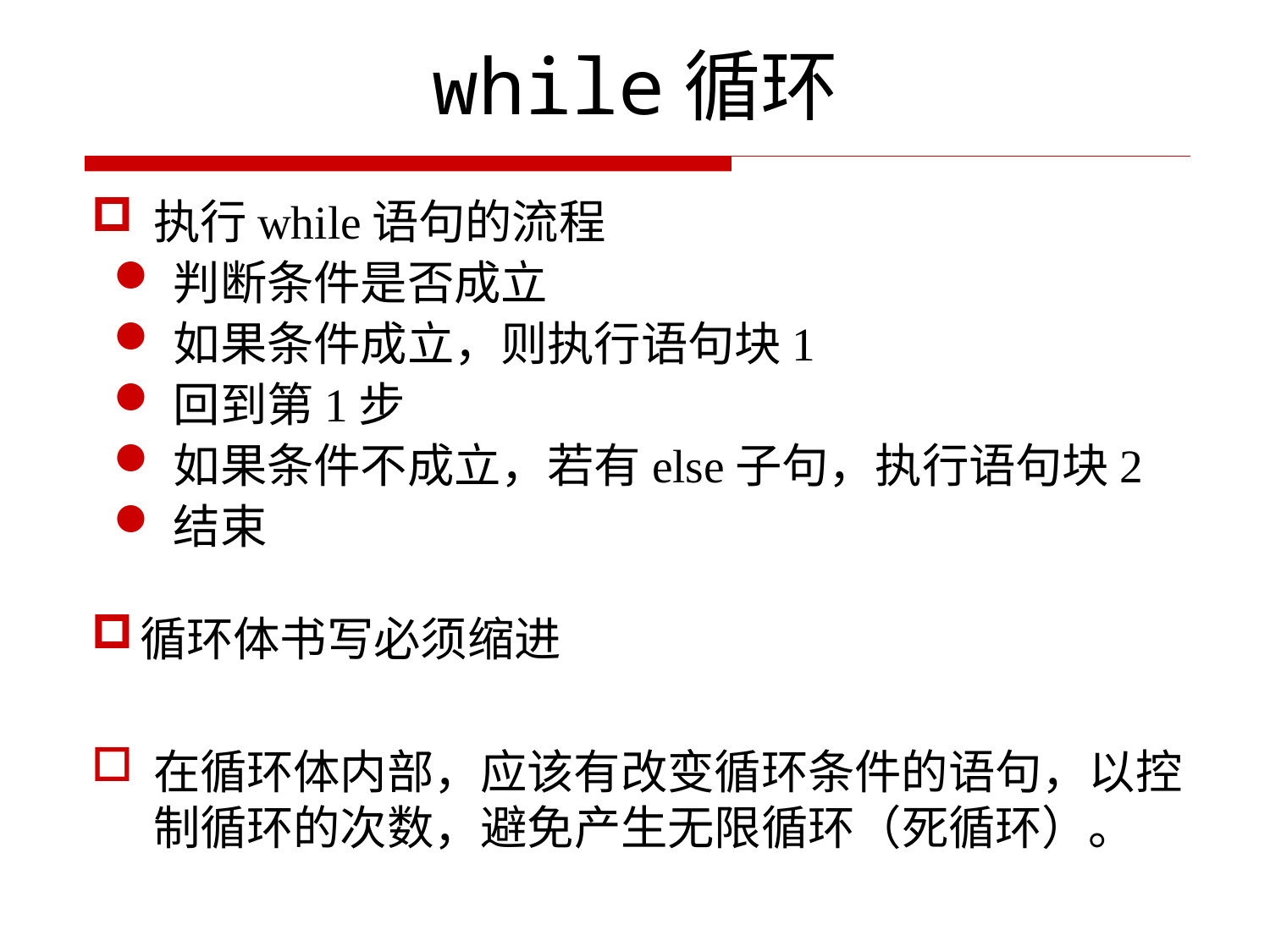

# while循环
执行while语句的流程
判断条件是否成立
如果条件成立，则执行语句块1
回到第1步
如果条件不成立，若有else子句，执行语句块2
结束

循环体书写必须缩进

在循环体内部，应该有改变循环条件的语句，以控制循环的次数，避免产生无限循环（死循环）。
41